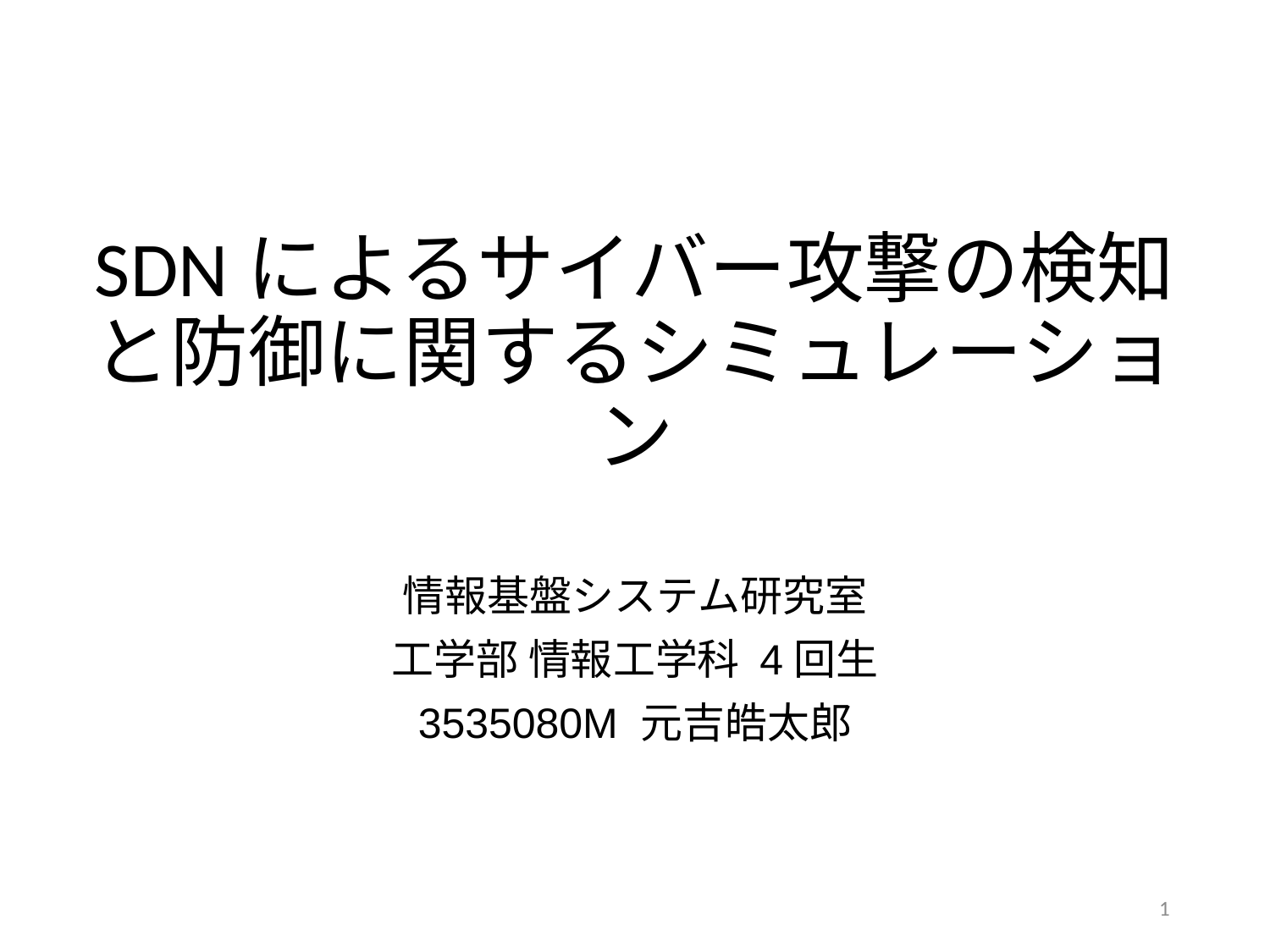

# SDNによるサイバー攻撃の検知と防御に関するシミュレーション

情報基盤システム研究室
工学部 情報工学科 4回生
3535080M 元吉皓太郎
1